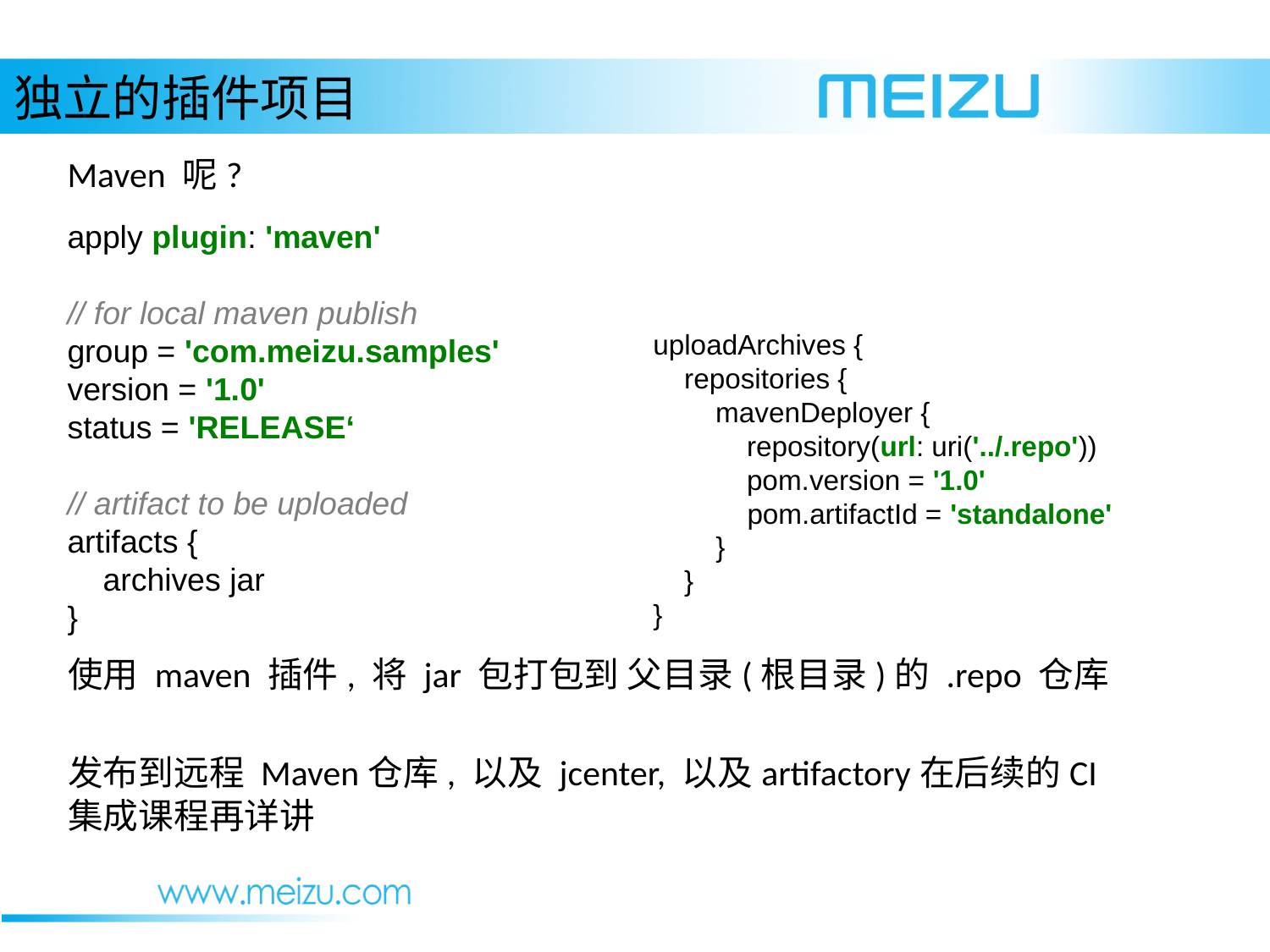

独立的插件项目
Maven 呢?
apply plugin: 'maven'
// for local maven publish
group = 'com.meizu.samples'
version = '1.0'
status = 'RELEASE‘
// artifact to be uploaded
artifacts {
    archives jar
}
uploadArchives {
    repositories {
        mavenDeployer {
            repository(url: uri('../.repo'))
            pom.version = '1.0'
            pom.artifactId = 'standalone'
        }
    }
}
使用 maven 插件, 将 jar 包打包到 父目录(根目录)的 .repo 仓库

发布到远程 Maven仓库, 以及 jcenter, 以及artifactory在后续的CI集成课程再详讲